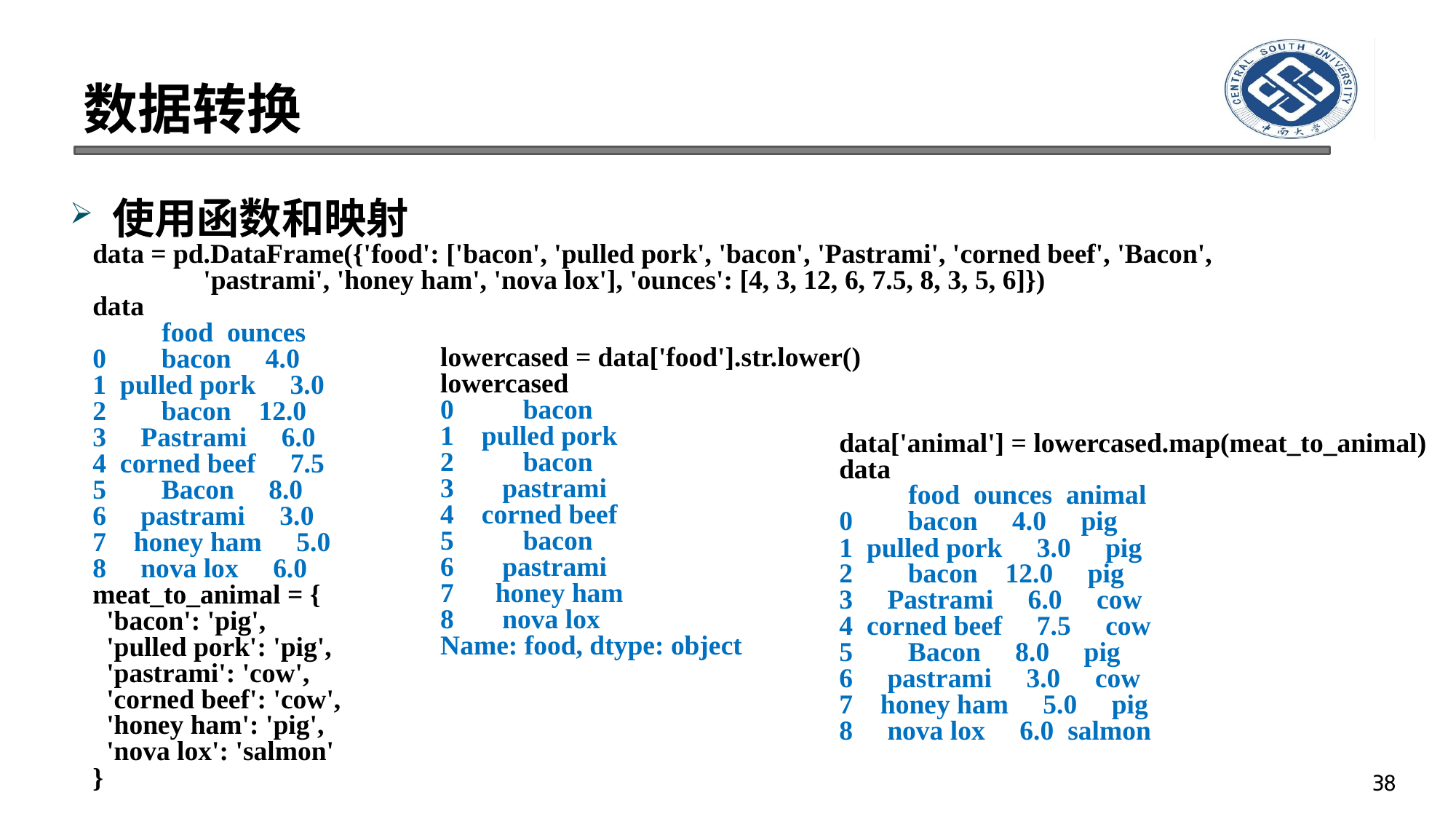

# 数据转换
使用函数和映射
data = pd.DataFrame({'food': ['bacon', 'pulled pork', 'bacon', 'Pastrami', 'corned beef', 'Bacon',
                'pastrami', 'honey ham', 'nova lox'], 'ounces': [4, 3, 12, 6, 7.5, 8, 3, 5, 6]})
data
          food  ounces
0        bacon     4.0
1  pulled pork     3.0
2        bacon    12.0
3     Pastrami     6.0
4  corned beef     7.5
5        Bacon     8.0
6     pastrami     3.0
7    honey ham     5.0
8     nova lox     6.0
meat_to_animal = {
  'bacon': 'pig',
  'pulled pork': 'pig',
  'pastrami': 'cow',
  'corned beef': 'cow',
  'honey ham': 'pig',
  'nova lox': 'salmon'
}
lowercased = data['food'].str.lower()
lowercased
0          bacon
1    pulled pork
2          bacon
3       pastrami
4    corned beef
5          bacon
6       pastrami
7      honey ham
8       nova lox
Name: food, dtype: object
data['animal'] = lowercased.map(meat_to_animal)
data
          food  ounces  animal
0        bacon     4.0     pig
1  pulled pork     3.0     pig
2        bacon    12.0     pig
3     Pastrami     6.0     cow
4  corned beef     7.5     cow
5        Bacon     8.0     pig
6     pastrami     3.0     cow
7    honey ham     5.0     pig
8     nova lox     6.0  salmon
38